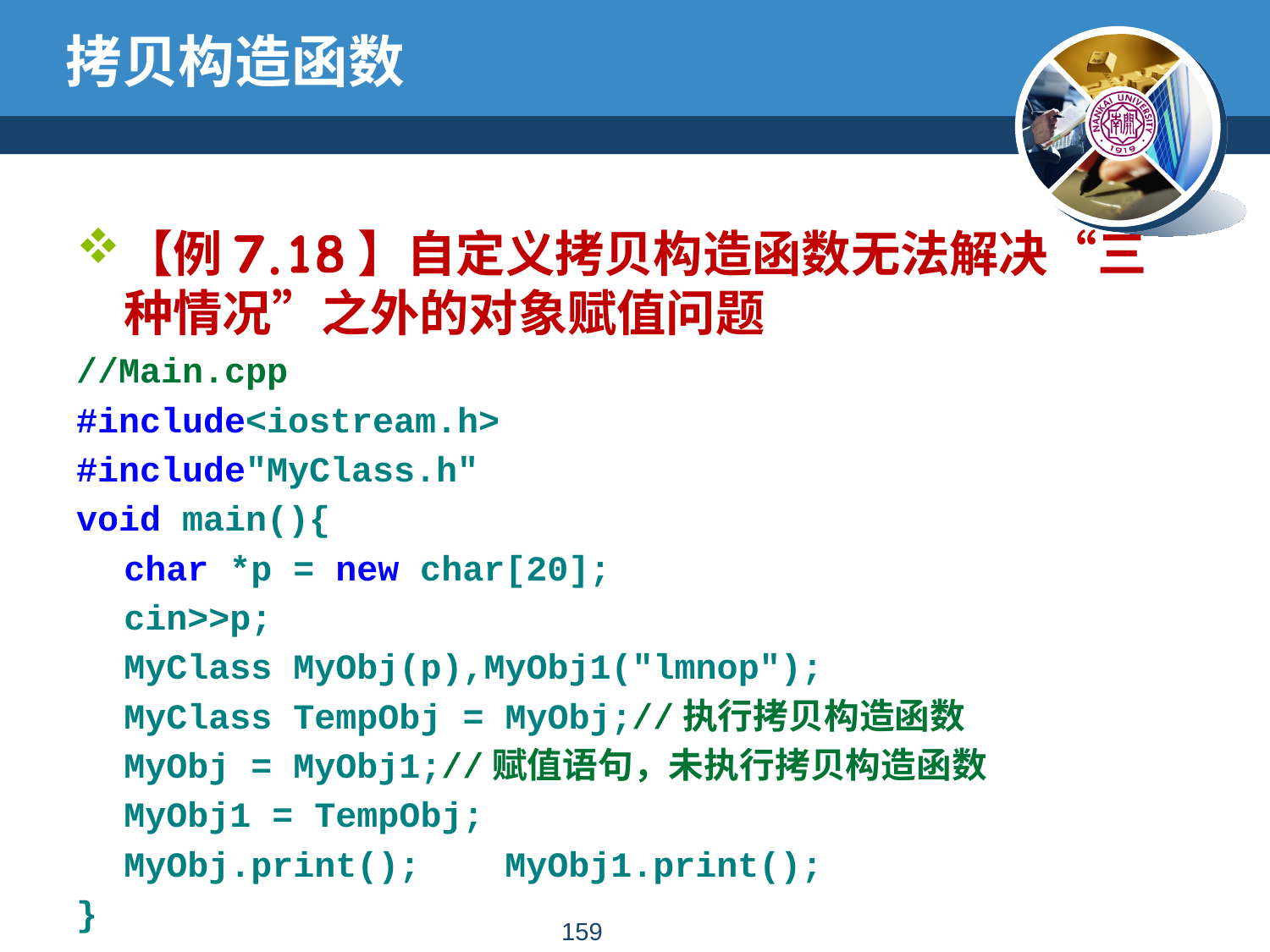

# 拷贝构造函数
【例7.18】自定义拷贝构造函数无法解决“三种情况”之外的对象赋值问题
//Main.cpp
#include<iostream.h>
#include"MyClass.h"
void main(){
	char *p = new char[20];
	cin>>p;
	MyClass MyObj(p),MyObj1("lmnop");
	MyClass TempObj = MyObj;//执行拷贝构造函数
	MyObj = MyObj1;//赋值语句，未执行拷贝构造函数
	MyObj1 = TempObj;
	MyObj.print();	MyObj1.print();
}
159